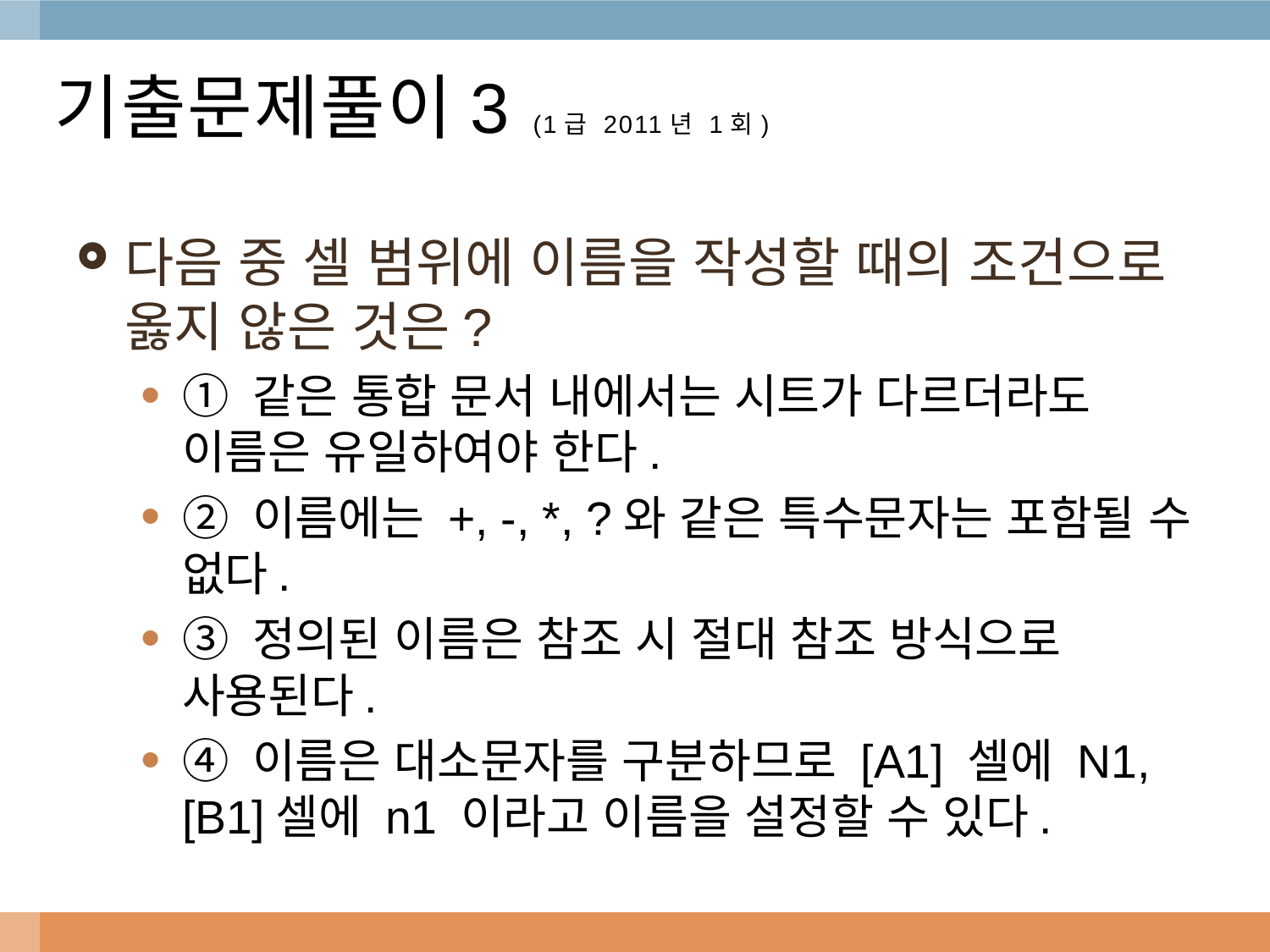

# 기출문제풀이3 (1급 2011년 1회)
다음 중 셀 범위에 이름을 작성할 때의 조건으로 옳지 않은 것은?
① 같은 통합 문서 내에서는 시트가 다르더라도 이름은 유일하여야 한다.
② 이름에는 +, -, *, ?와 같은 특수문자는 포함될 수 없다.
③ 정의된 이름은 참조 시 절대 참조 방식으로 사용된다.
④ 이름은 대소문자를 구분하므로 [A1] 셀에 N1, [B1]셀에 n1 이라고 이름을 설정할 수 있다.